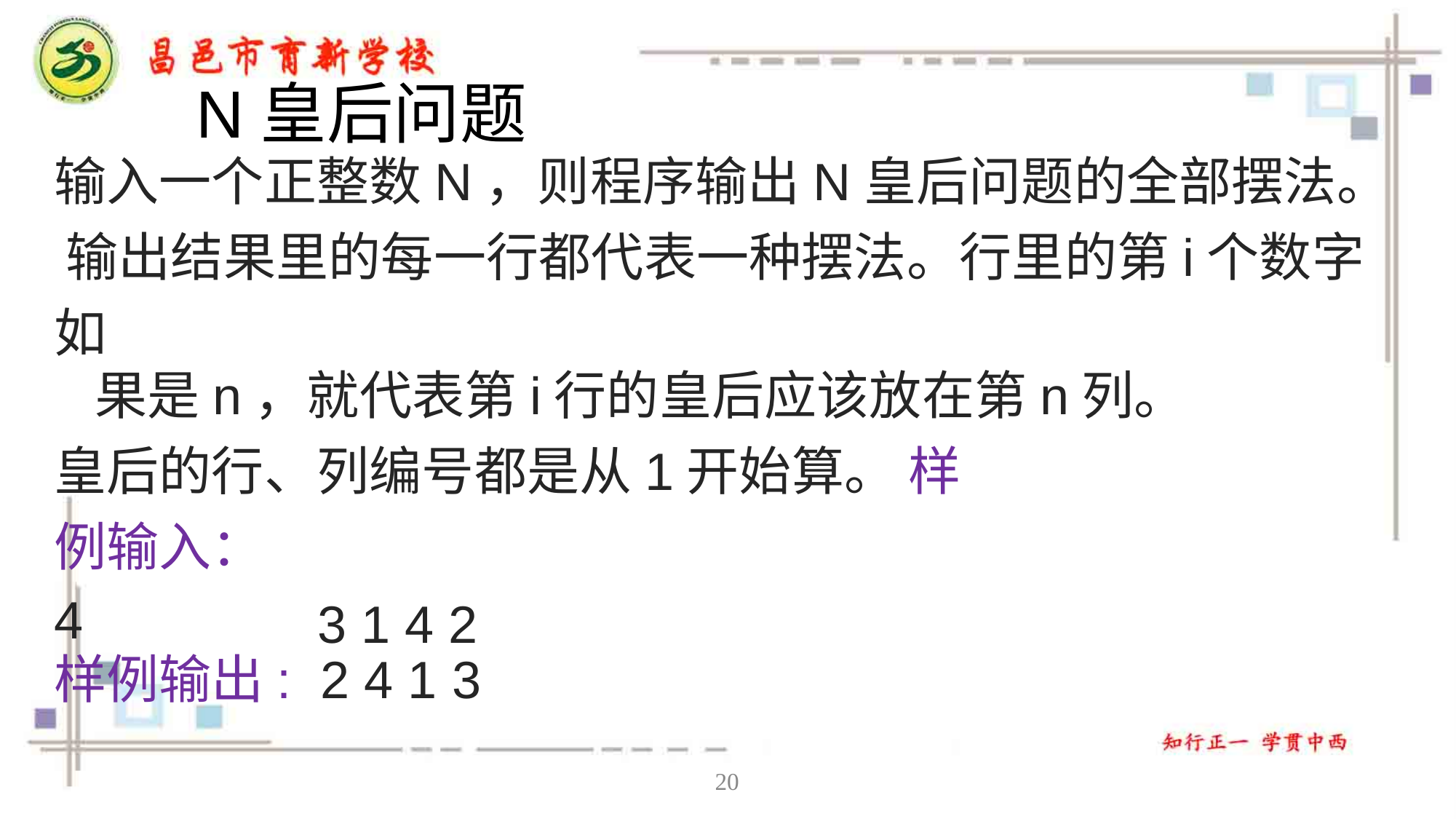

# N皇后问题
输入一个正整数N，则程序输出N皇后问题的全部摆法。 输出结果里的每一行都代表一种摆法。行里的第i个数字如
果是n，就代表第i行的皇后应该放在第n列。
皇后的行、列编号都是从1开始算。 样例输入：
4
样例输出:  2 4 1 3
3 1 4 2
20